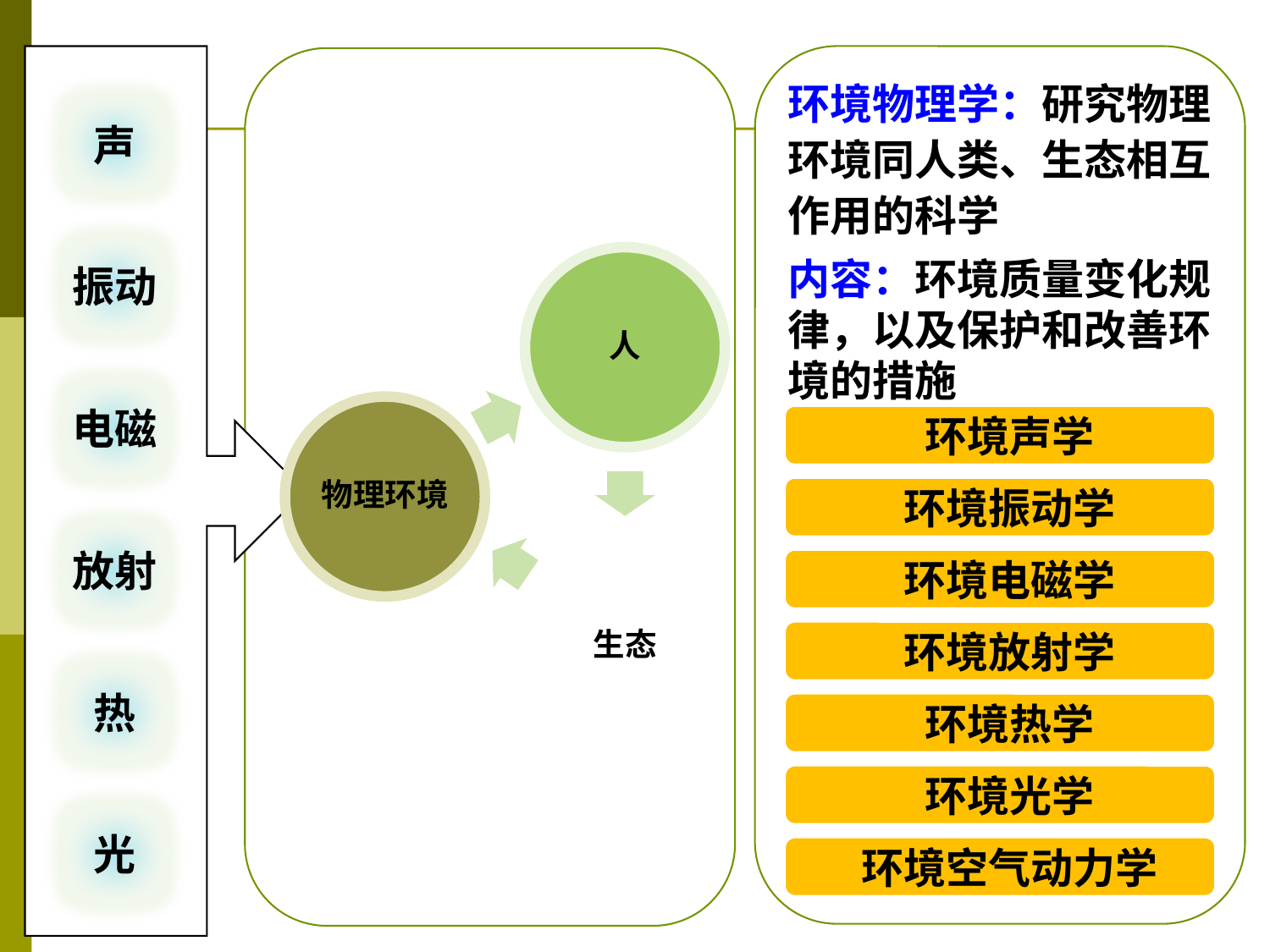

环境物理学：研究物理环境同人类、生态相互作用的科学

声
振动
内容：环境质量变化规律，以及保护和改善环境的措施
人

物理环境

生态
电磁
 环境声学
 环境振动学
放射
 环境电磁学
 环境放射学
热
 环境热学
 环境光学
光
 环境空气动力学